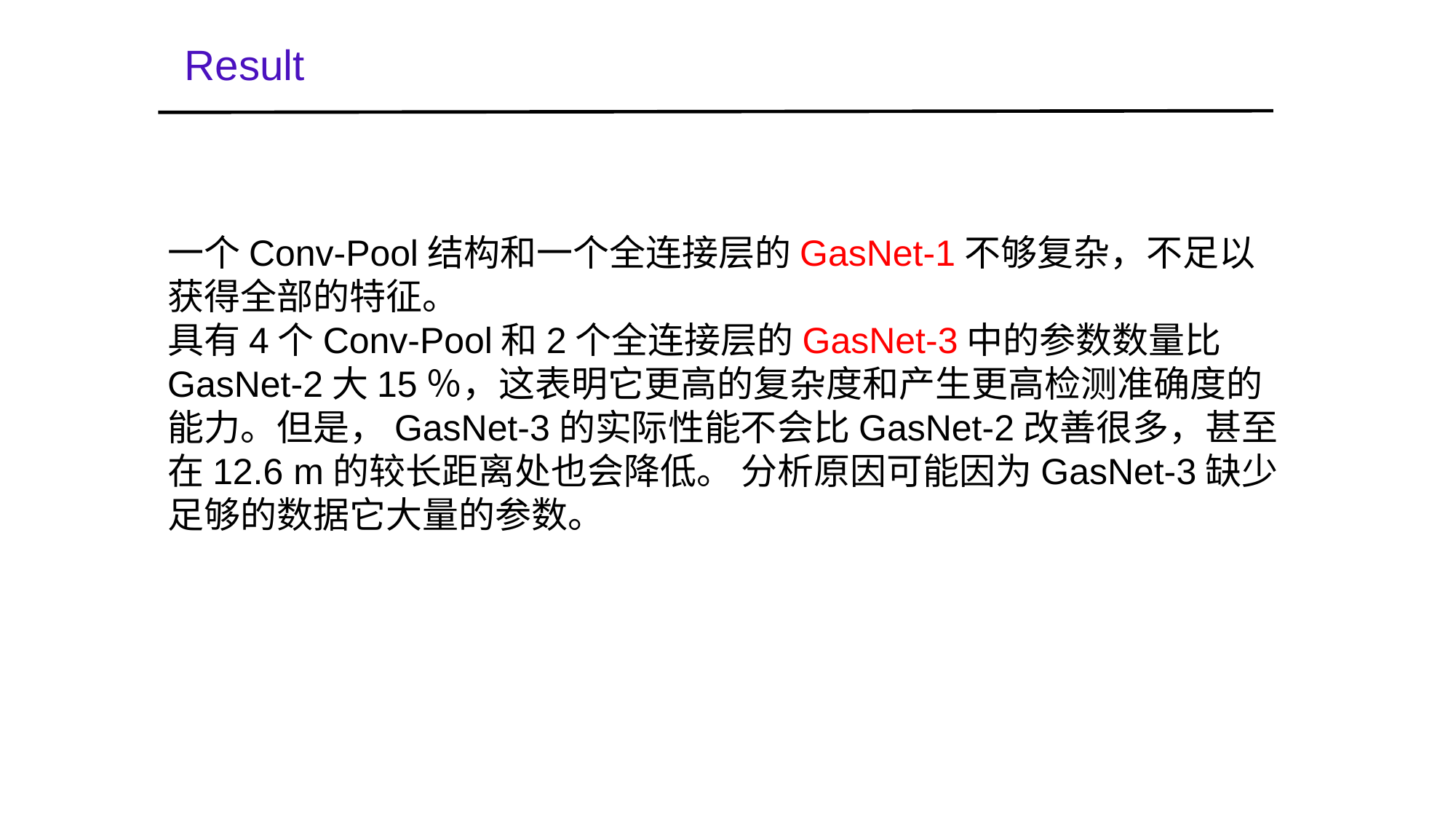

Result
一个Conv-Pool结构和一个全连接层的GasNet-1不够复杂，不足以获得全部的特征。
具有4个Conv-Pool和2个全连接层的GasNet-3中的参数数量比GasNet-2大15％，这表明它更高的复杂度和产生更高检测准确度的能力。但是，GasNet-3的实际性能不会比GasNet-2改善很多，甚至在12.6 m的较长距离处也会降低。 分析原因可能因为GasNet-3缺少足够的数据它大量的参数。